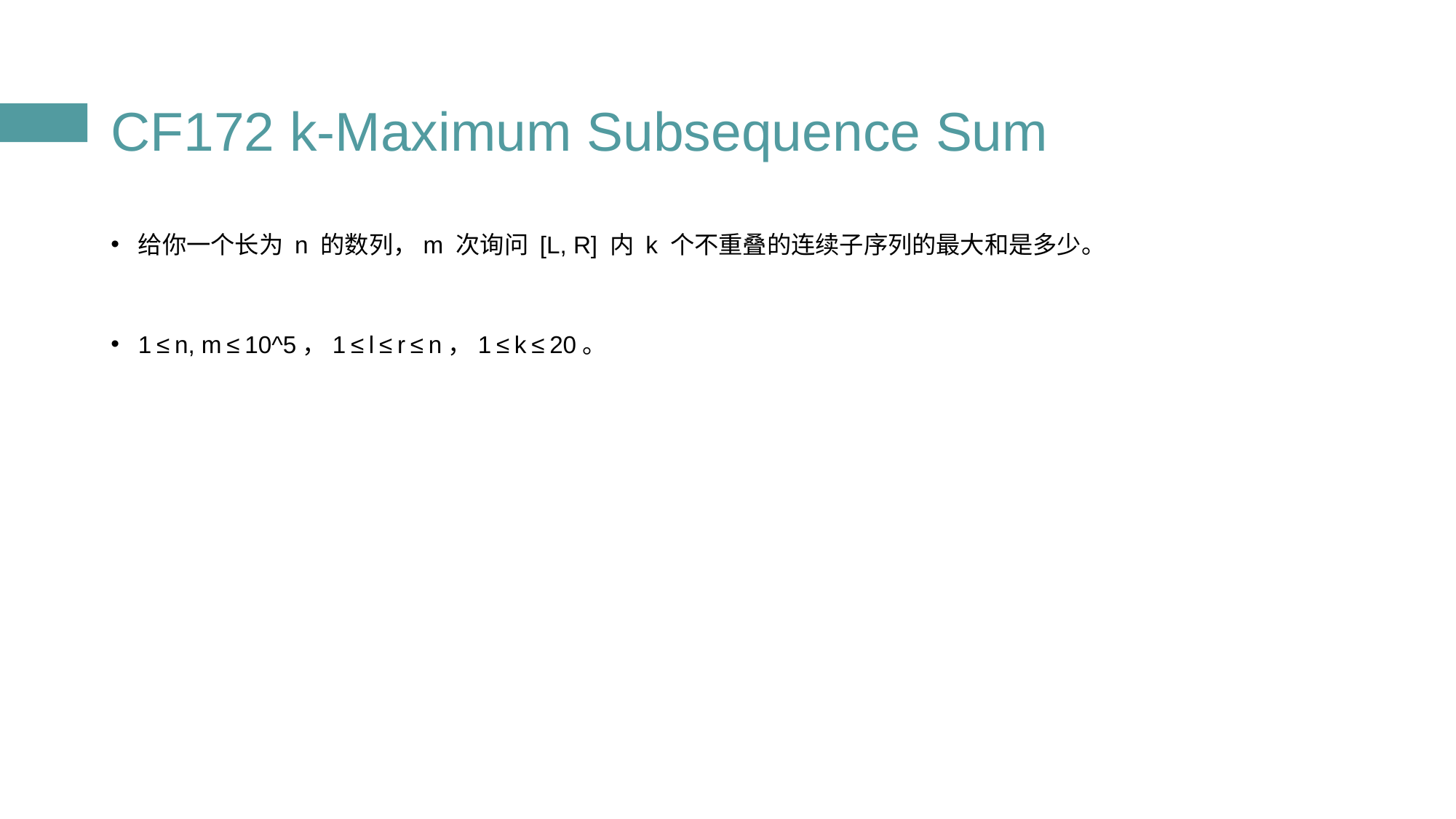

# CF172 k-Maximum Subsequence Sum
给你一个长为 n 的数列，m 次询问 [L, R] 内 k 个不重叠的连续子序列的最大和是多少。

1 ≤ n, m ≤ 10^5，1 ≤ l ≤ r ≤ n，1 ≤ k ≤ 20。